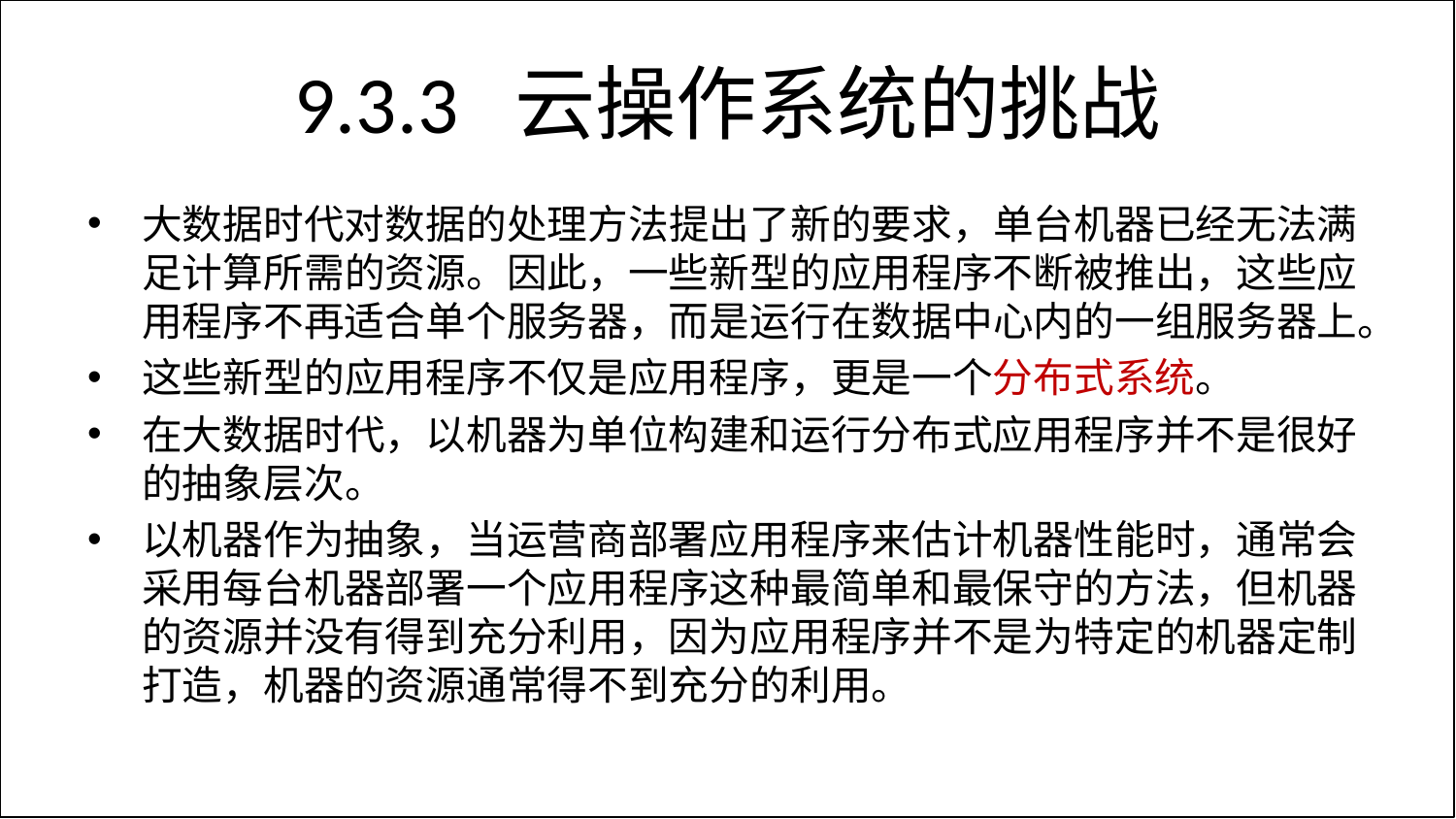

# 9.3.3  云操作系统的挑战
大数据时代对数据的处理方法提出了新的要求，单台机器已经无法满足计算所需的资源。因此，一些新型的应用程序不断被推出，这些应用程序不再适合单个服务器，而是运行在数据中心内的一组服务器上。
这些新型的应用程序不仅是应用程序，更是一个分布式系统。
在大数据时代，以机器为单位构建和运行分布式应用程序并不是很好的抽象层次。
以机器作为抽象，当运营商部署应用程序来估计机器性能时，通常会采用每台机器部署一个应用程序这种最简单和最保守的方法，但机器的资源并没有得到充分利用，因为应用程序并不是为特定的机器定制打造，机器的资源通常得不到充分的利用。